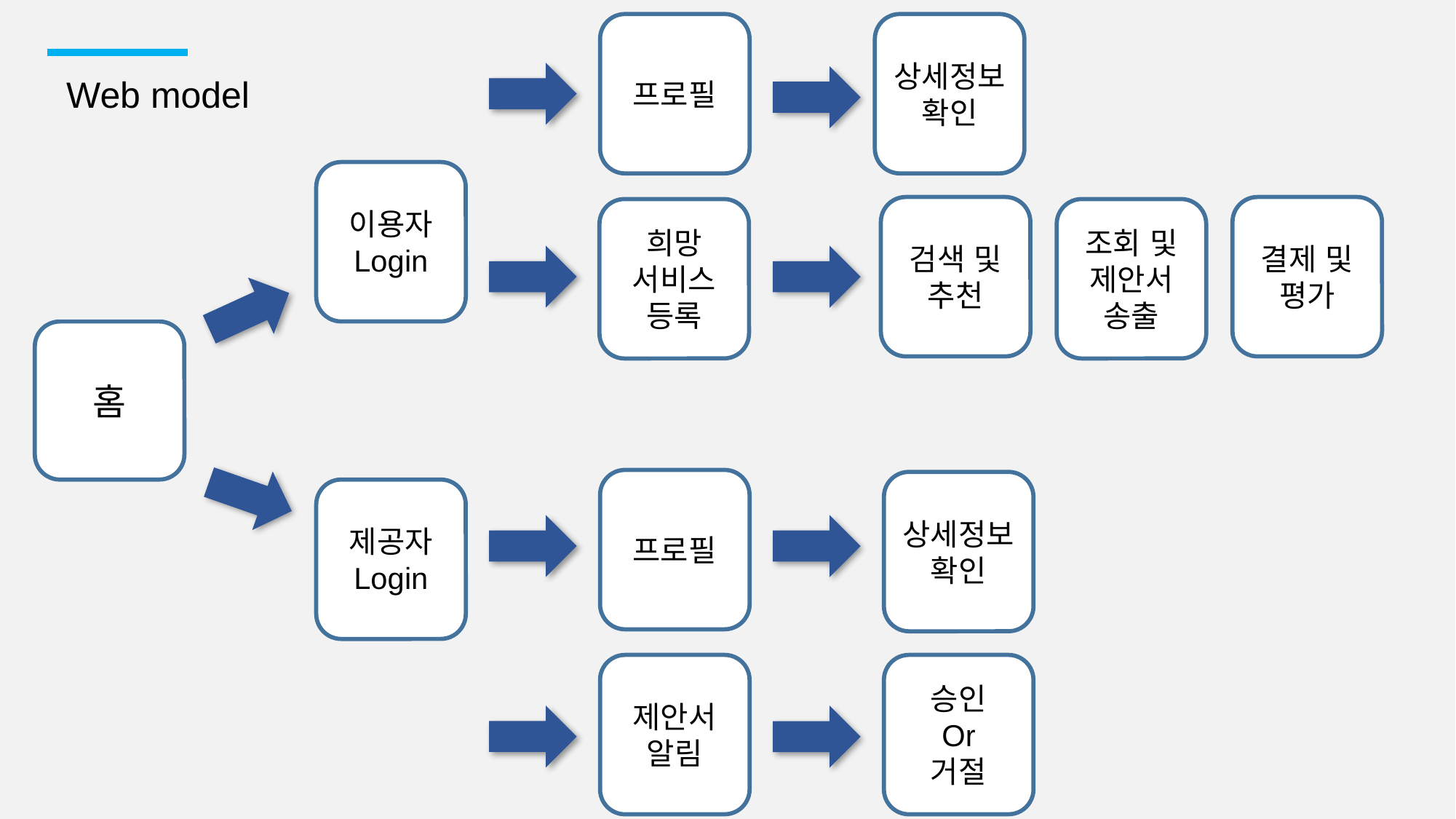

상세정보
확인
프로필

Web model

이용자
Login
검색 및
추천
결제 및
평가
희망
서비스
등록
조회 및
제안서
송출

홈

프로필
상세정보
확인
제공자
Login

제안서
알림
승인
Or
거절